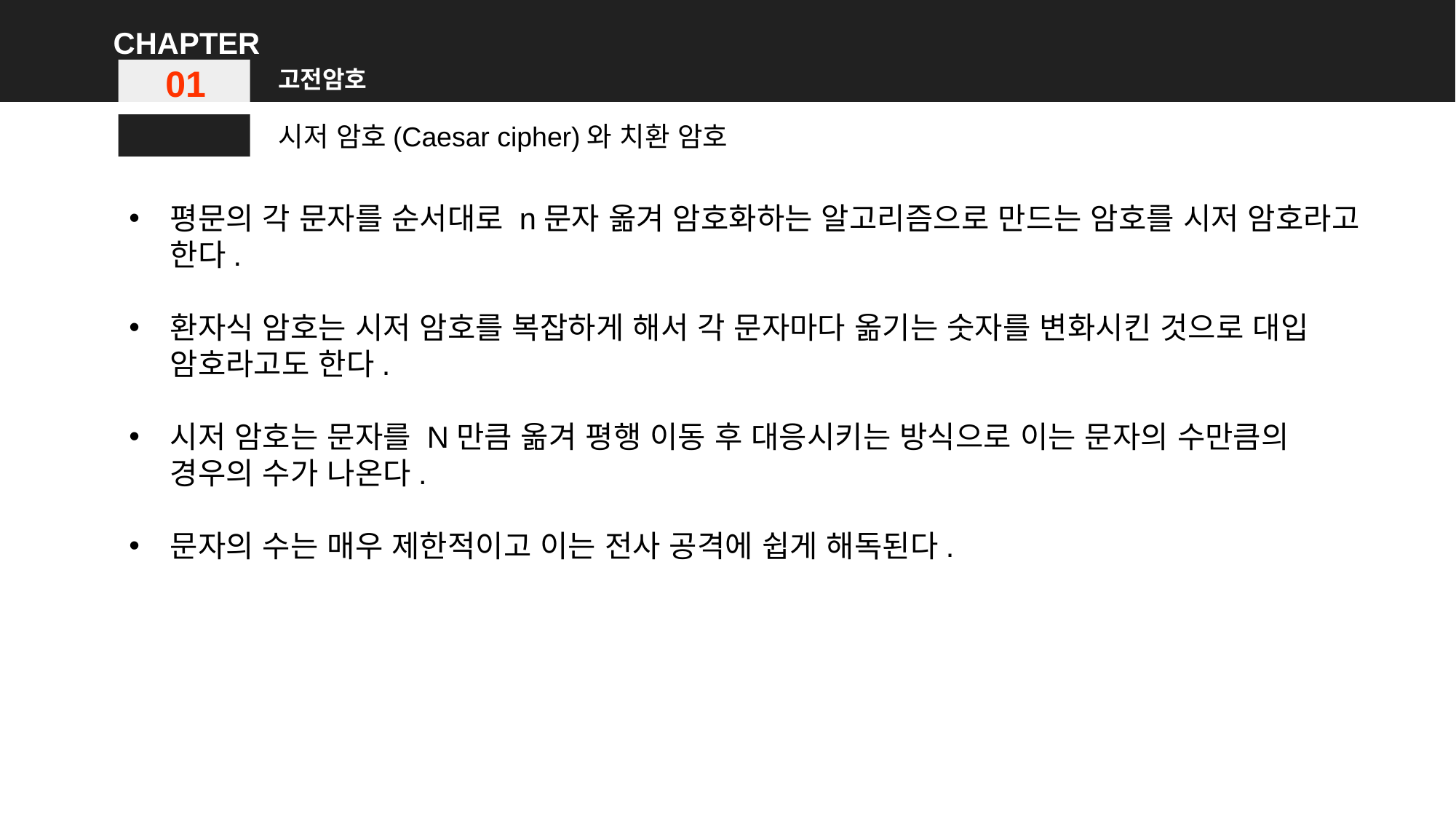

CHAPTER
고전암호
01

시저 암호(Caesar cipher)와 치환 암호
평문의 각 문자를 순서대로 n문자 옮겨 암호화하는 알고리즘으로 만드는 암호를 시저 암호라고 한다.

환자식 암호는 시저 암호를 복잡하게 해서 각 문자마다 옮기는 숫자를 변화시킨 것으로 대입 암호라고도 한다.

시저 암호는 문자를 N만큼 옮겨 평행 이동 후 대응시키는 방식으로 이는 문자의 수만큼의 경우의 수가 나온다.

문자의 수는 매우 제한적이고 이는 전사 공격에 쉽게 해독된다.